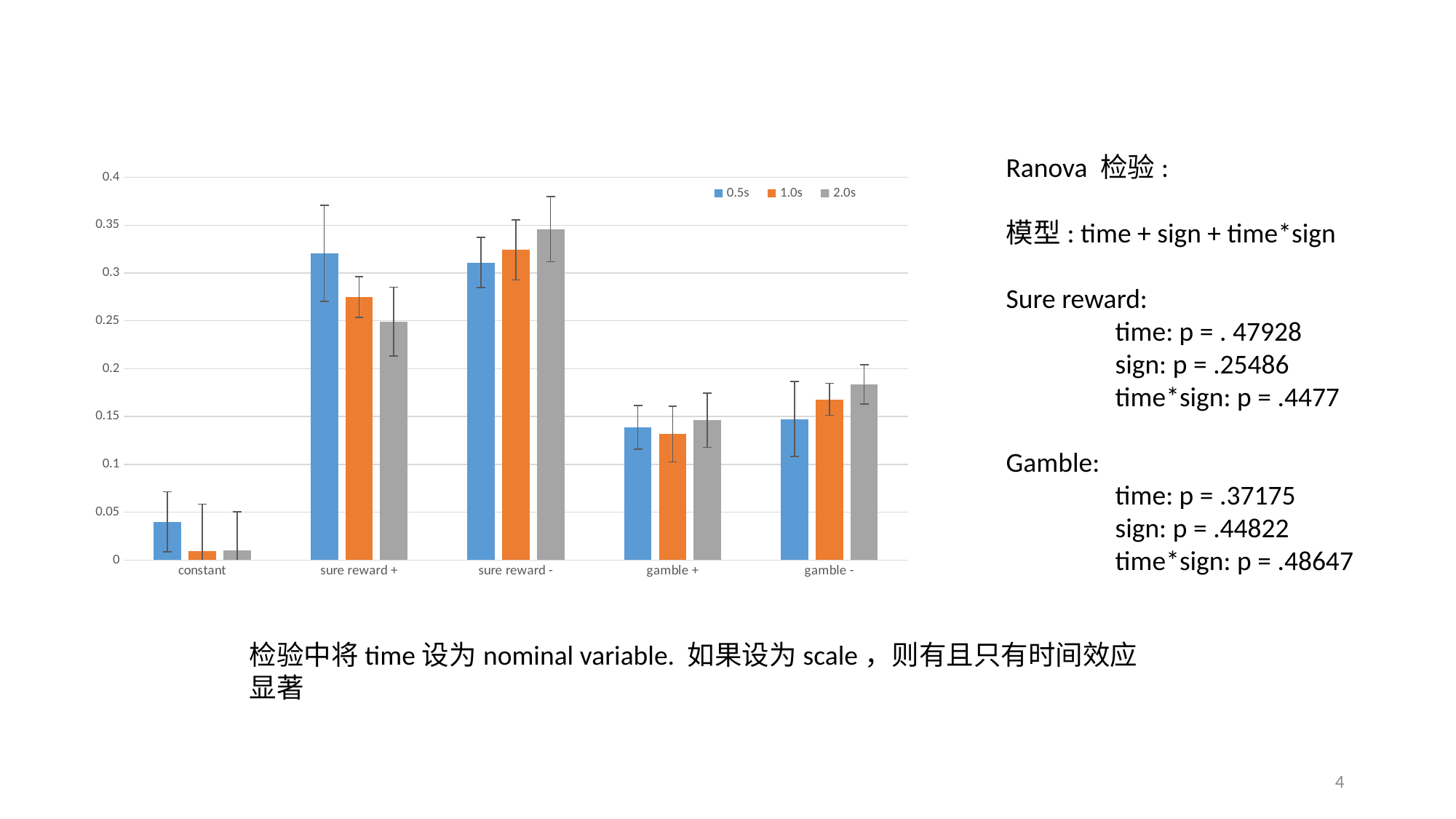

Ranova 检验:

模型: time + sign + time*sign

Sure reward:
	time: p = . 47928
	sign: p = .25486
	time*sign: p = .4477

Gamble:
	time: p = .37175
	sign: p = .44822
	time*sign: p = .48647

### Chart

| Category | 0.5s | 1.0s | 2.0s |
|---|---|---|---|
| constant | 0.04008622259731513 | 0.009352150945439215 | 0.010000346591177408 |
| sure reward + | 0.3206967596073814 | 0.2748173769861083 | 0.24932177152389914 |
| sure reward - | 0.3109928156389463 | 0.32409178603011757 | 0.3459802433269881 |
| gamble + | 0.13875515859743273 | 0.1317541246625379 | 0.14626336327381756 |
| gamble - | 0.14746582886107767 | 0.16807479562282682 | 0.18364347737817693 |
检验中将time设为nominal variable. 如果设为scale，则有且只有时间效应显著
4
Ranova 检验:

模型: time + sign + time*sign

Sure reward:
	time: p = .00000088838
	sign: p = .25486
	time*sign: p = .13313

Gamble:
	time: p = .0000010549
	sign: p = .44822
	time*sign: p = .38734